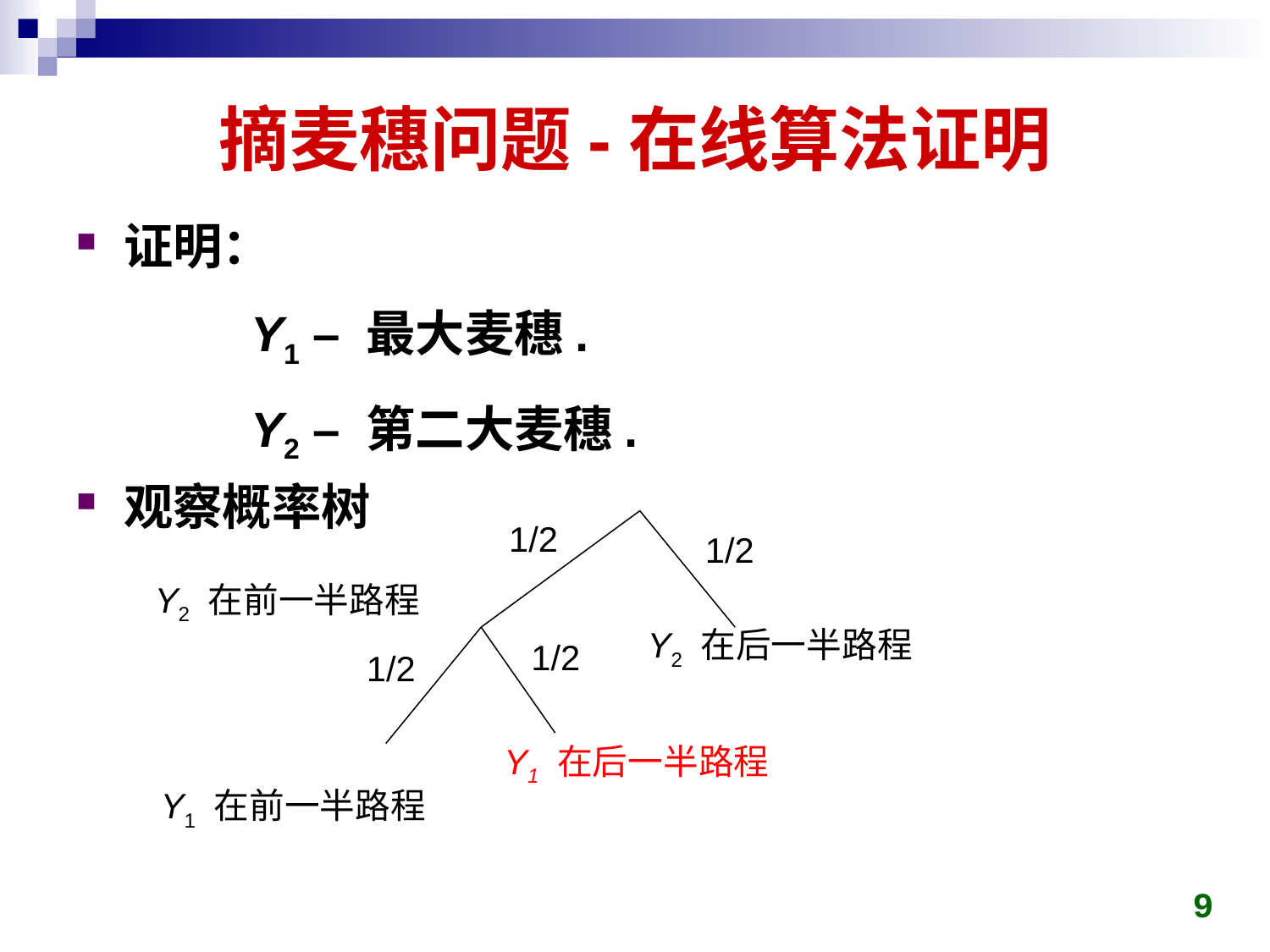

# 摘麦穗问题-在线算法证明
证明：
		Y1 – 最大麦穗.
		Y2 – 第二大麦穗.
观察概率树

1/2
1/2
Y2 在前一半路程
Y2 在后一半路程

1/2
1/2
Y1 在后一半路程
Y1 在前一半路程
9